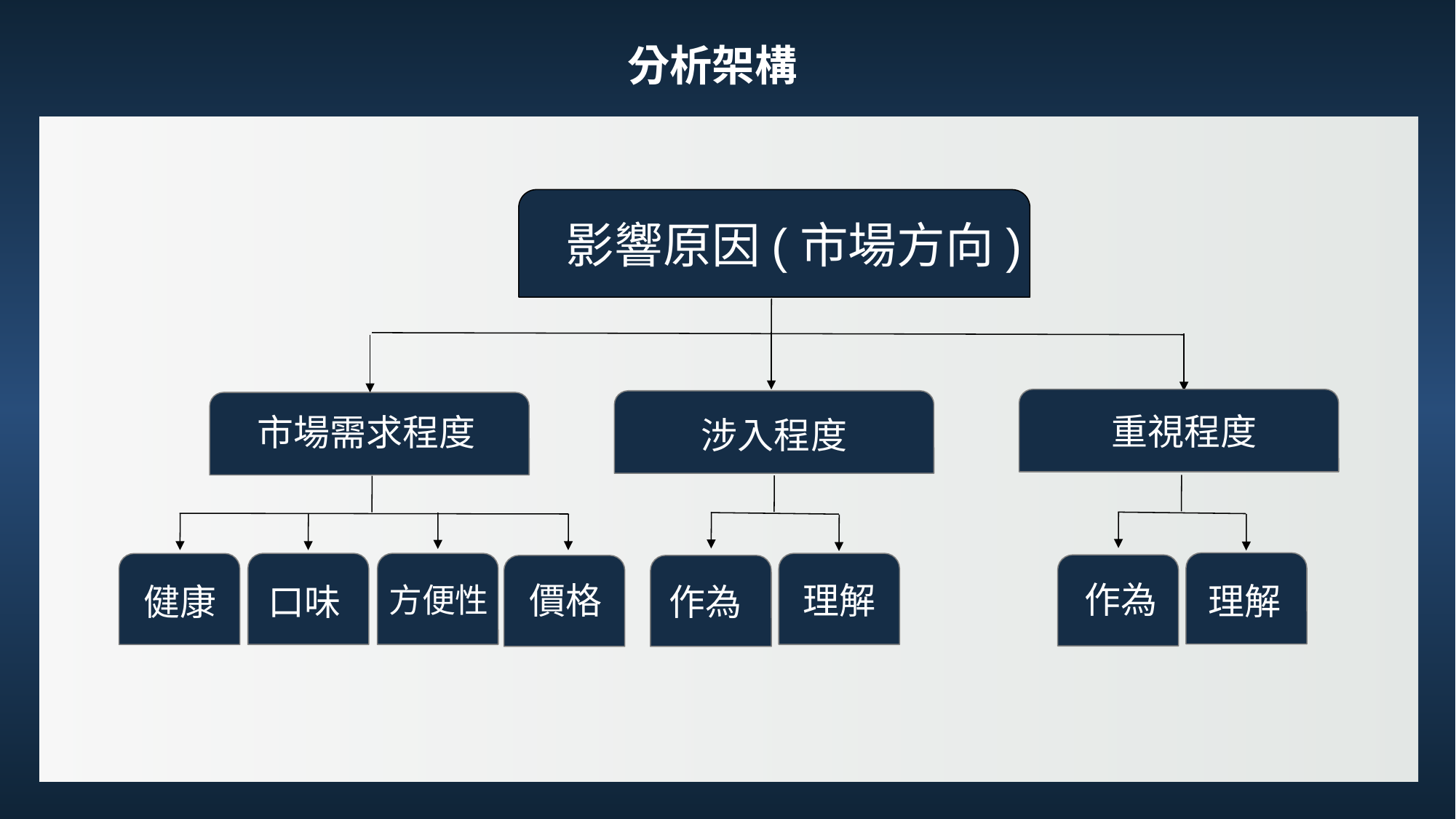

分析架構

影響原因(市場方向)
重視程度
市場需求程度
涉入程度
作為
理解
價格
理解
健康
口味
方便性
作為